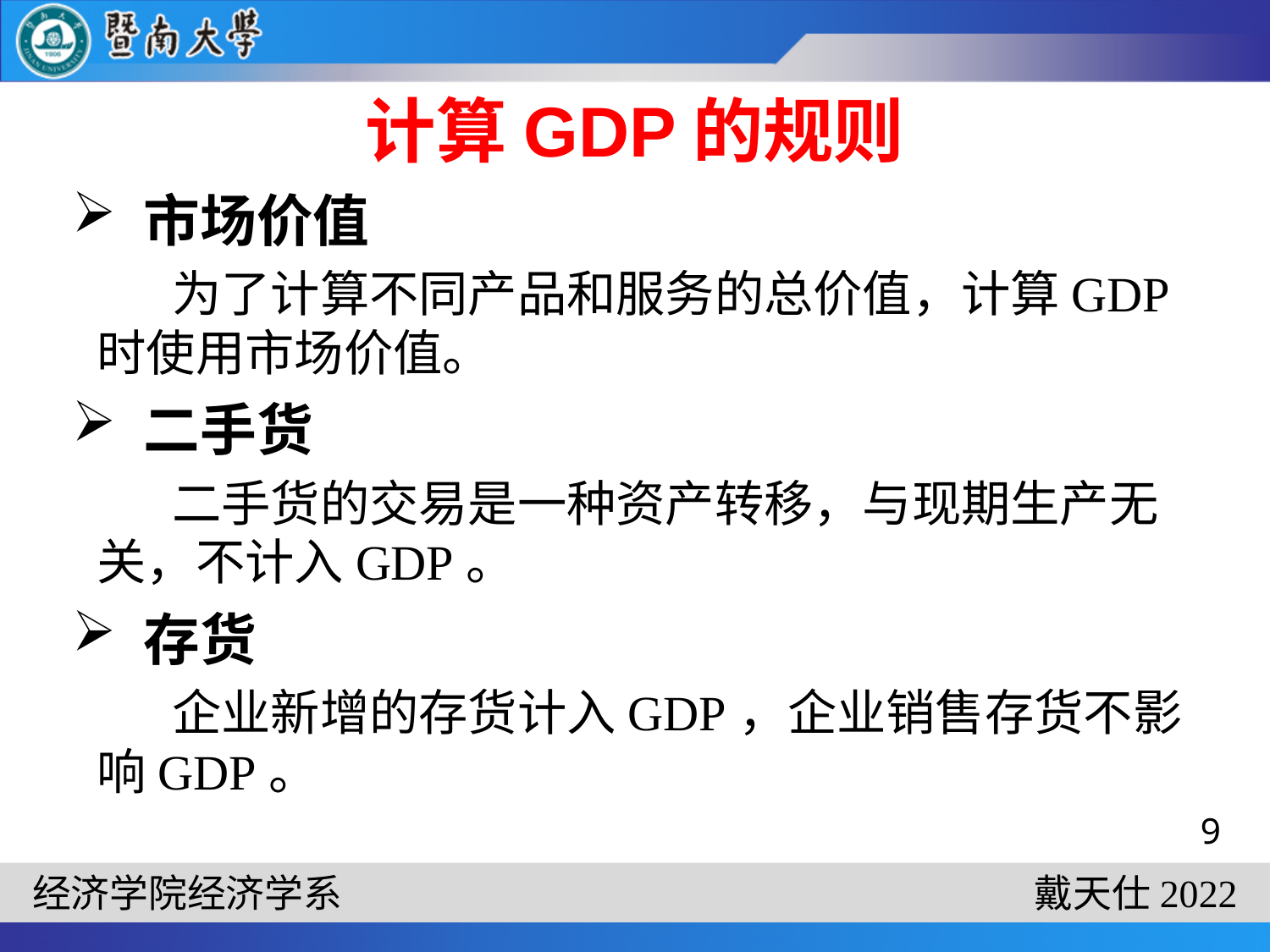

# 计算GDP的规则
市场价值
为了计算不同产品和服务的总价值，计算GDP时使用市场价值。
二手货
二手货的交易是一种资产转移，与现期生产无关，不计入GDP。
存货
企业新增的存货计入GDP，企业销售存货不影响GDP。

9